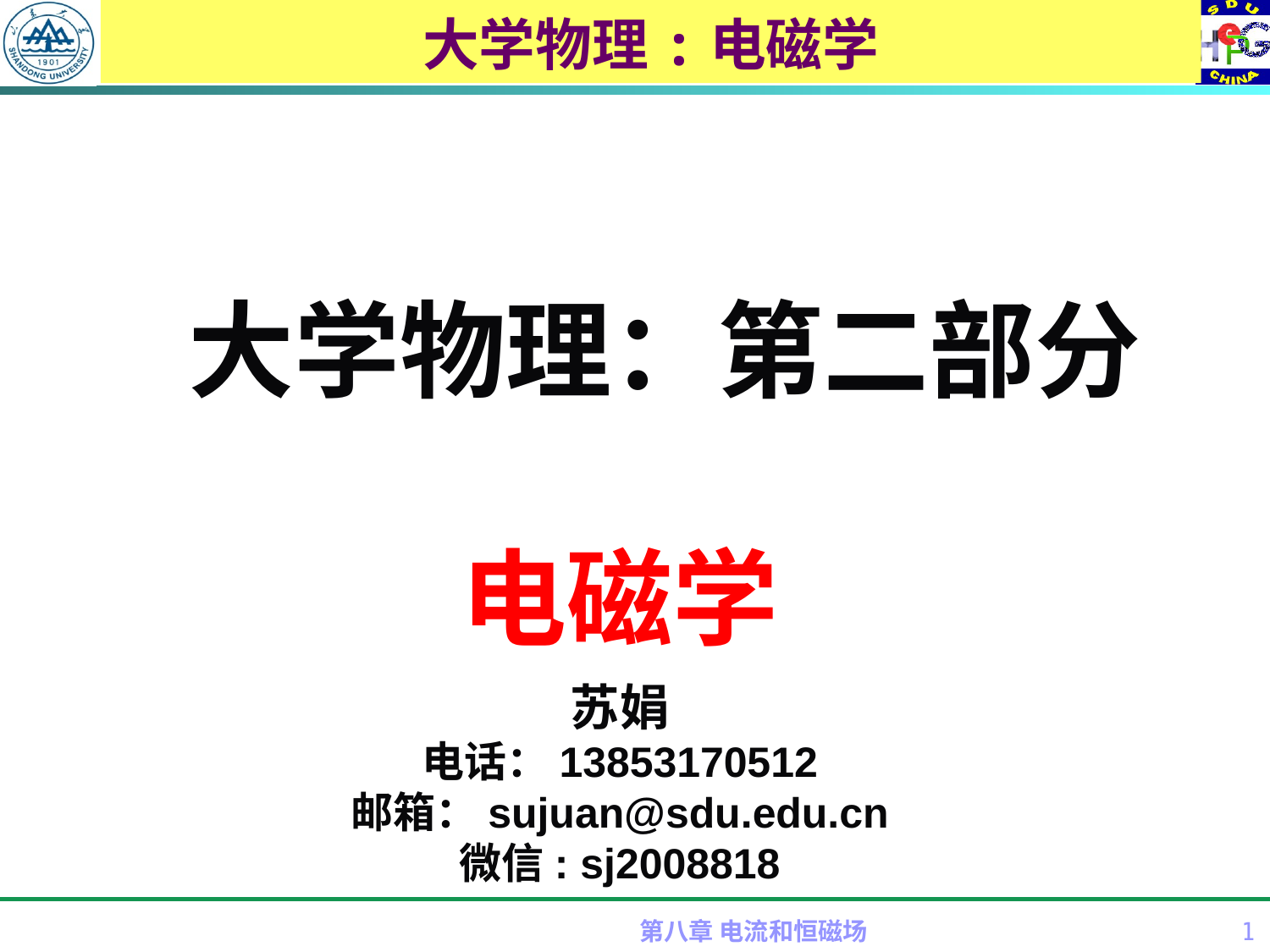

# 大学物理:电磁学
大学物理：第二部分
电磁学
苏娟
电话：13853170512
邮箱：sujuan@sdu.edu.cn
微信: sj2008818
第八章 电流和恒磁场
1